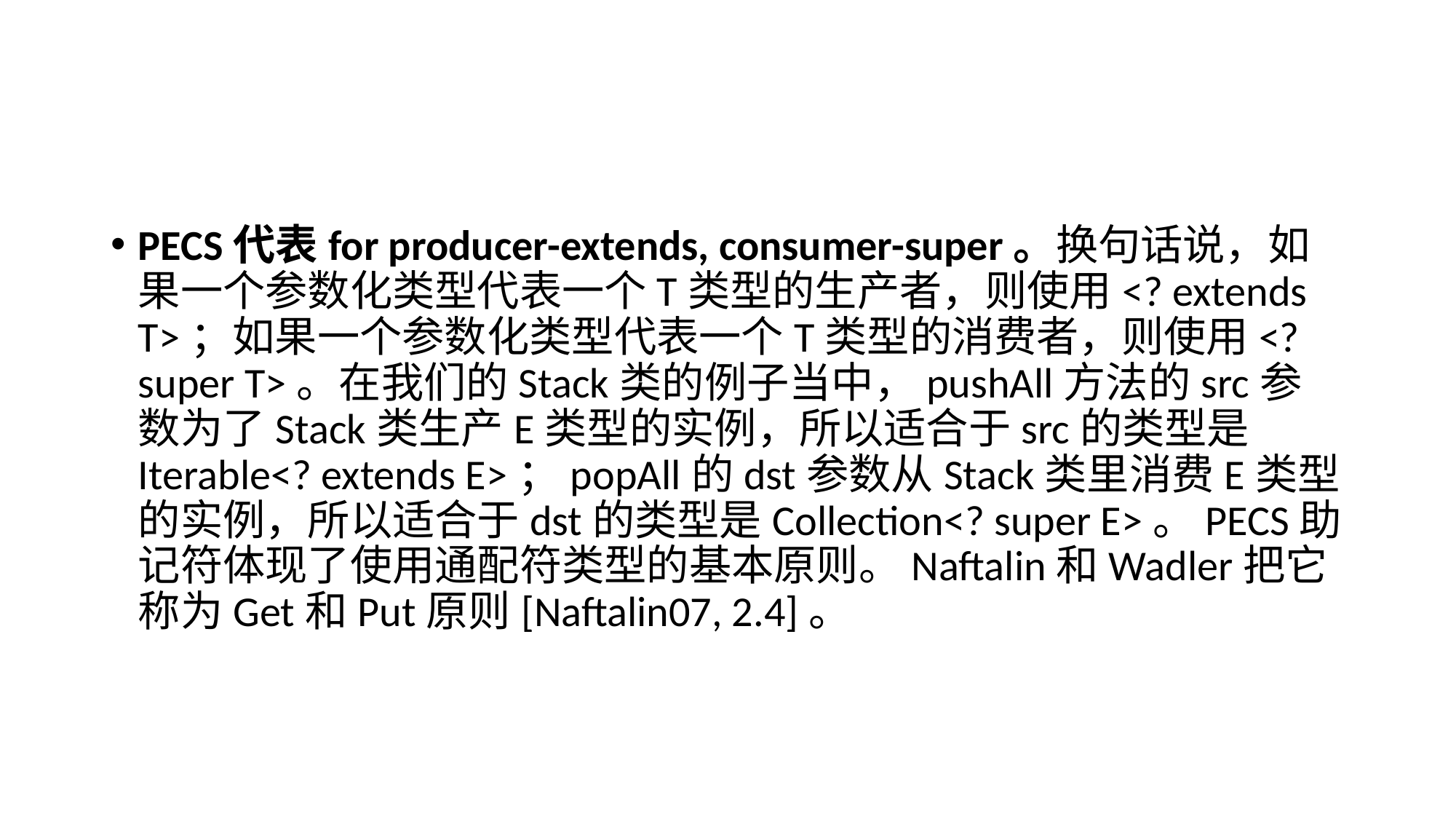

#
PECS代表for producer-extends, consumer-super。换句话说，如果一个参数化类型代表一个T类型的生产者，则使用<? extends T>；如果一个参数化类型代表一个T类型的消费者，则使用<? super T>。在我们的Stack类的例子当中，pushAll方法的src参数为了Stack类生产E类型的实例，所以适合于src的类型是Iterable<? extends E>；popAll的dst参数从Stack类里消费E类型的实例，所以适合于dst的类型是Collection<? super E>。PECS助记符体现了使用通配符类型的基本原则。Naftalin和Wadler把它称为Get和Put原则[Naftalin07, 2.4]。